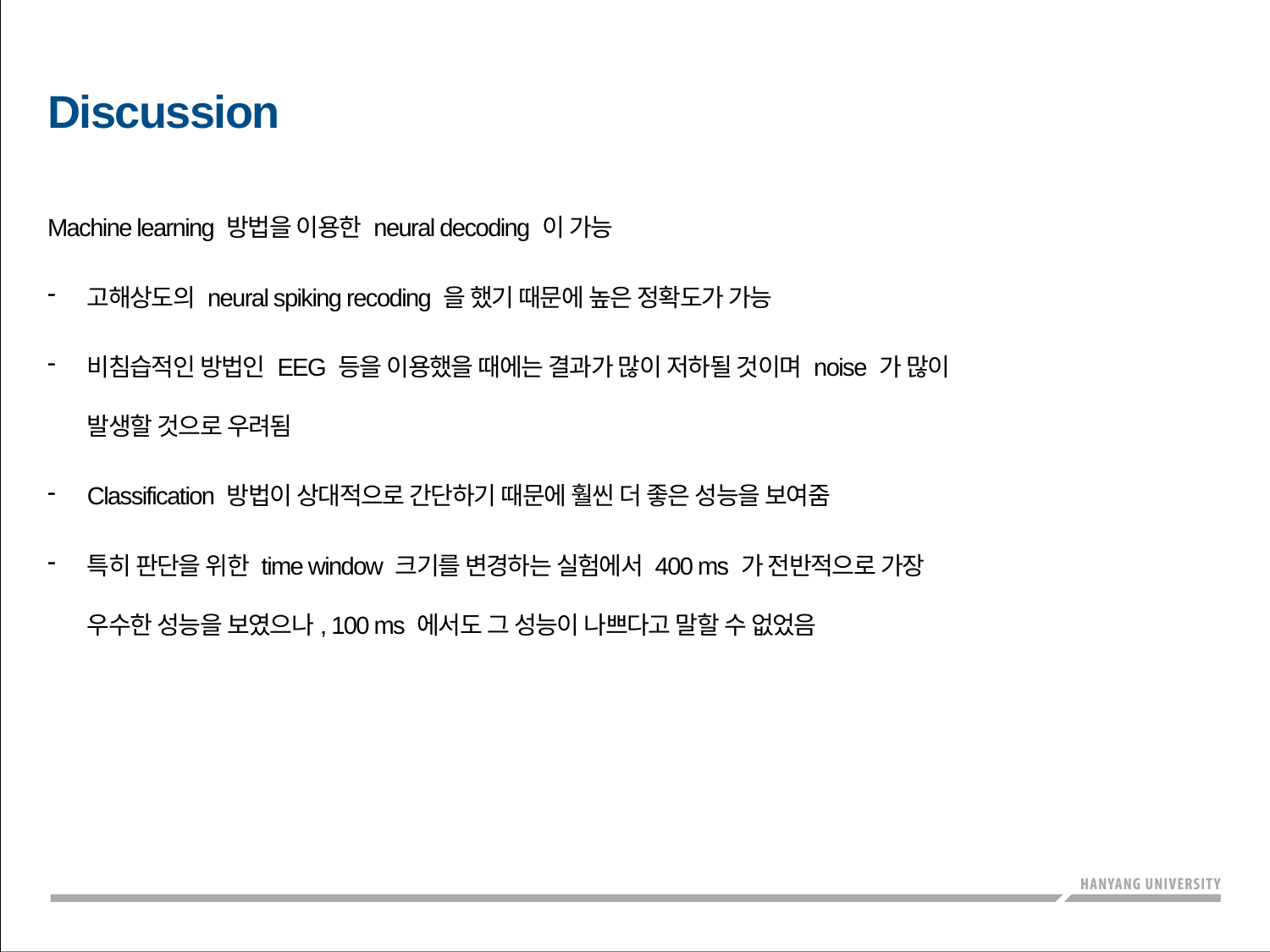

Discussion
Machine learning 방법을 이용한 neural decoding 이 가능
고해상도의 neural spiking recoding 을 했기 때문에 높은 정확도가 가능
비침습적인 방법인 EEG 등을 이용했을 때에는 결과가 많이 저하될 것이며 noise 가 많이 발생할 것으로 우려됨
Classification 방법이 상대적으로 간단하기 때문에 훨씬 더 좋은 성능을 보여줌
특히 판단을 위한 time window 크기를 변경하는 실험에서 400 ms 가 전반적으로 가장 우수한 성능을 보였으나, 100 ms 에서도 그 성능이 나쁘다고 말할 수 없었음